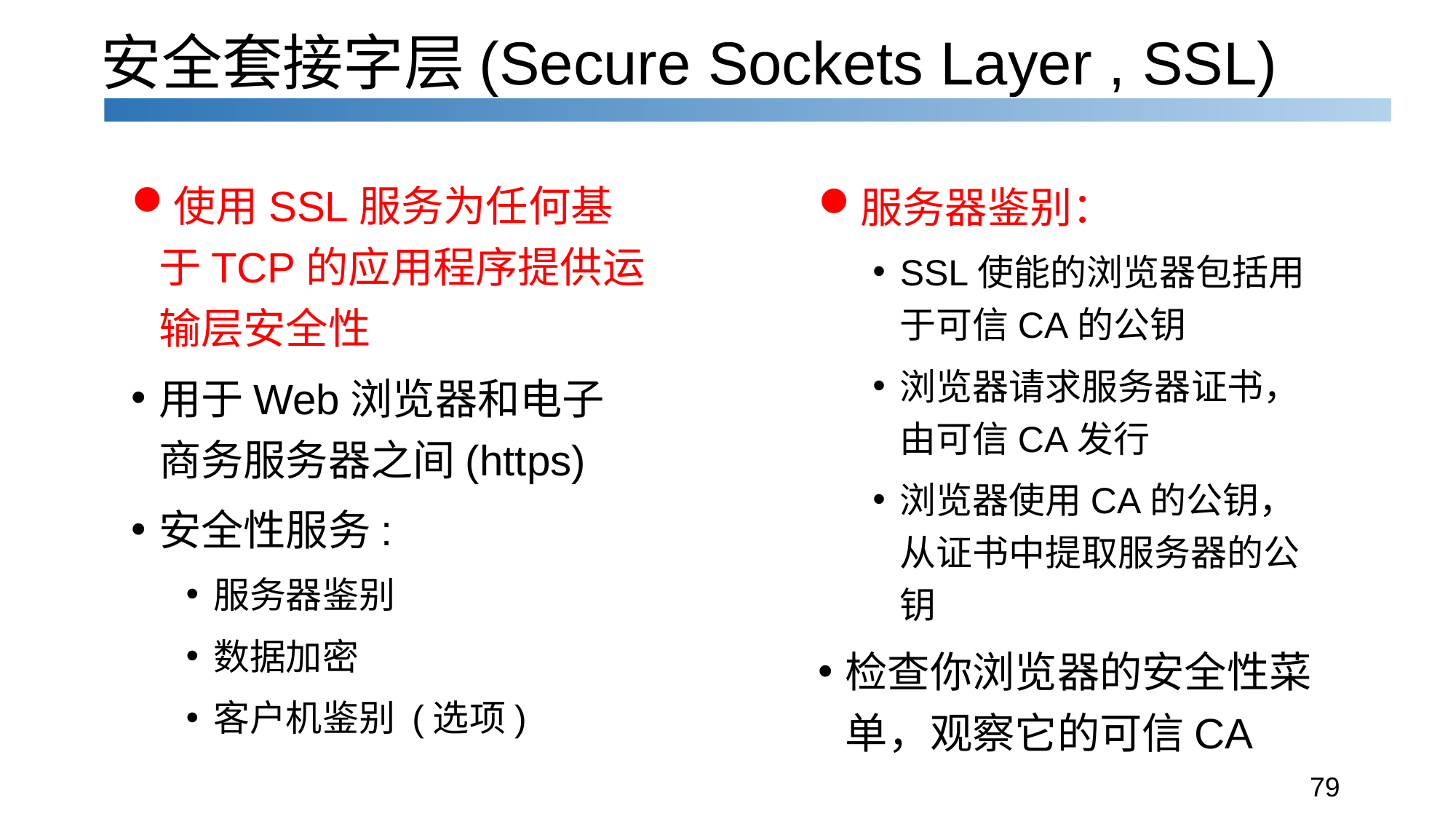

# 安全套接字层(Secure Sockets Layer , SSL)

使用SSL服务为任何基于TCP的应用程序提供运输层安全性
用于Web浏览器和电子商务服务器之间(https)
安全性服务:
服务器鉴别
数据加密
客户机鉴别 (选项)
服务器鉴别：
SSL使能的浏览器包括用于可信CA的公钥
浏览器请求服务器证书，由可信CA发行
浏览器使用CA的公钥，从证书中提取服务器的公钥
检查你浏览器的安全性菜单，观察它的可信CA
79